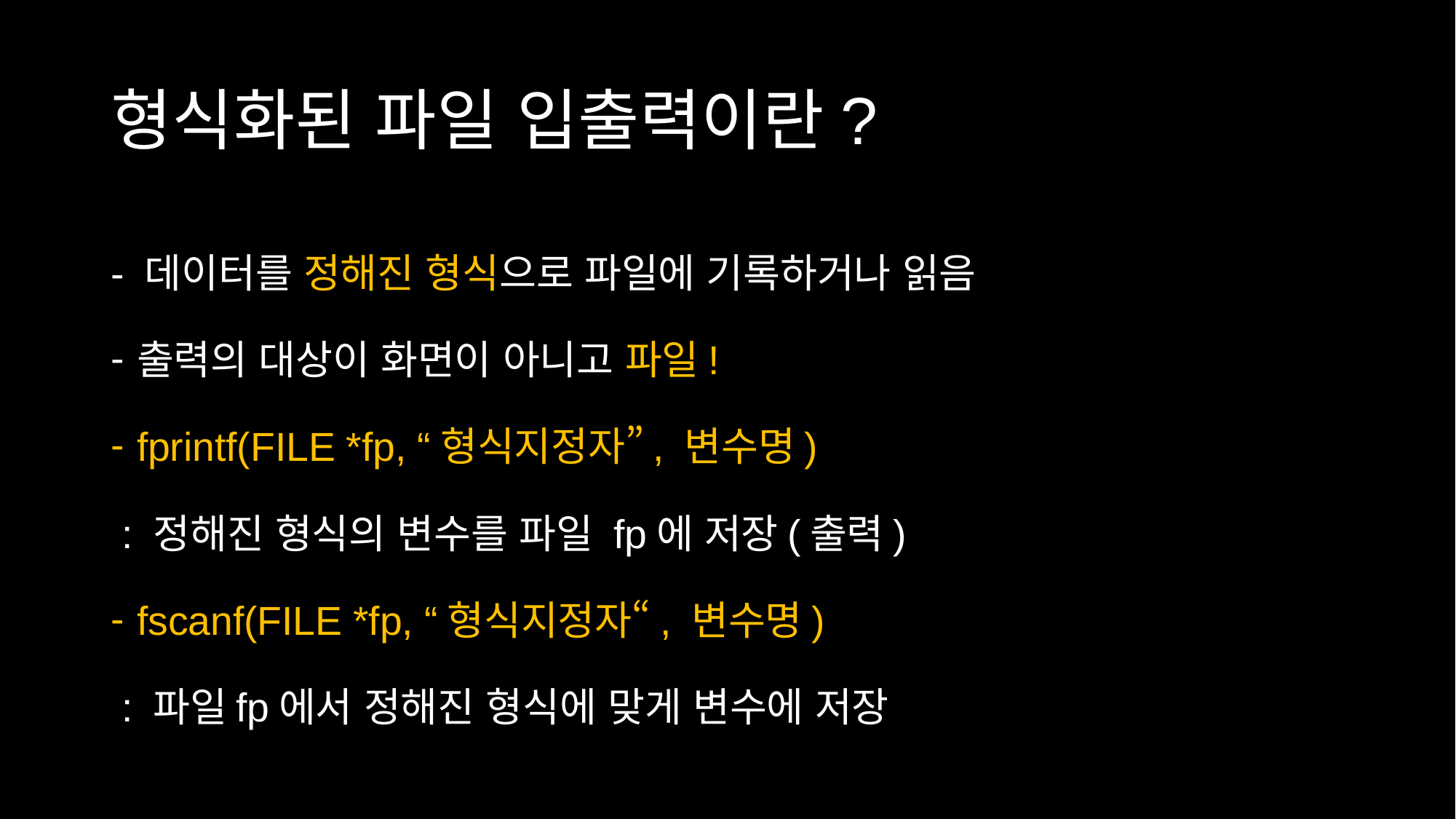

# 형식화된 파일 입출력이란?
- 데이터를 정해진 형식으로 파일에 기록하거나 읽음
출력의 대상이 화면이 아니고 파일!
fprintf(FILE *fp, “형식지정자”, 변수명)
 : 정해진 형식의 변수를 파일 fp에 저장(출력)
fscanf(FILE *fp, “형식지정자“, 변수명)
 : 파일fp에서 정해진 형식에 맞게 변수에 저장